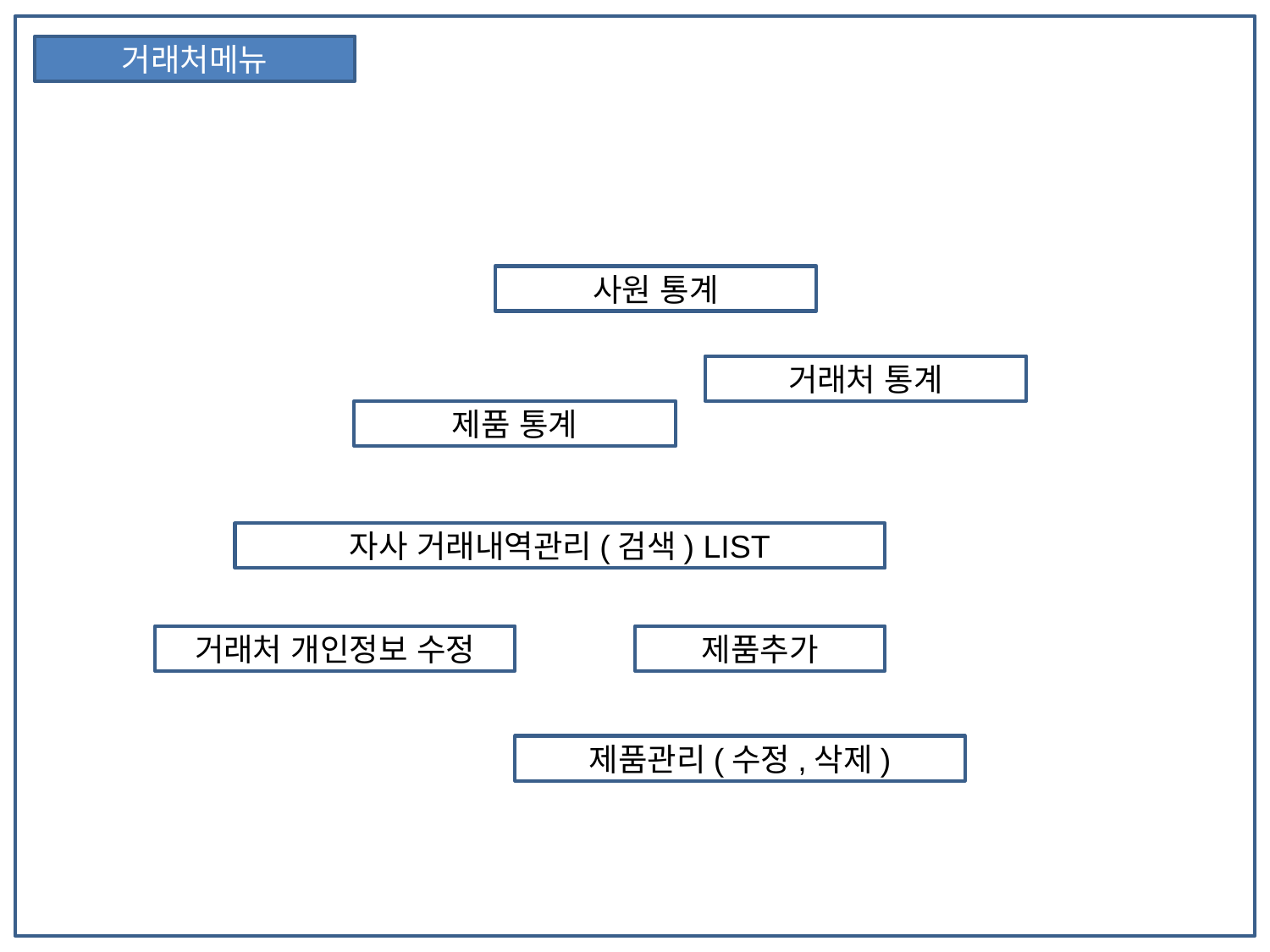

거래처메뉴
사원 통계
거래처 통계
제품 통계
자사 거래내역관리(검색) LIST
거래처 개인정보 수정
제품추가
제품관리(수정,삭제)